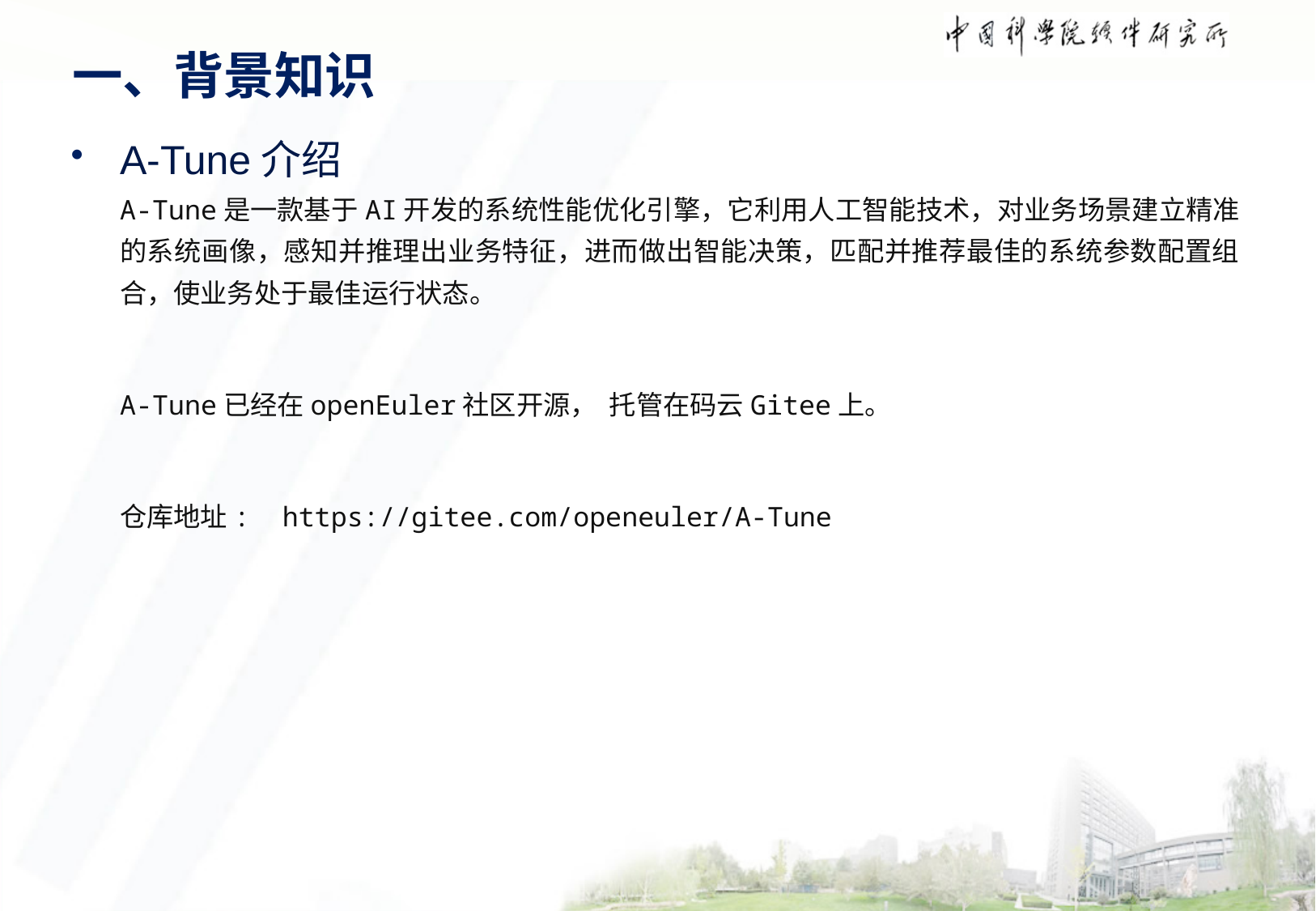

# 一、背景知识
A-Tune介绍
A-Tune是一款基于AI开发的系统性能优化引擎，它利用人工智能技术，对业务场景建立精准的系统画像，感知并推理出业务特征，进而做出智能决策，匹配并推荐最佳的系统参数配置组合，使业务处于最佳运行状态。

A-Tune已经在openEuler社区开源，  托管在码云Gitee上。

仓库地址:  https://gitee.com/openeuler/A-Tune